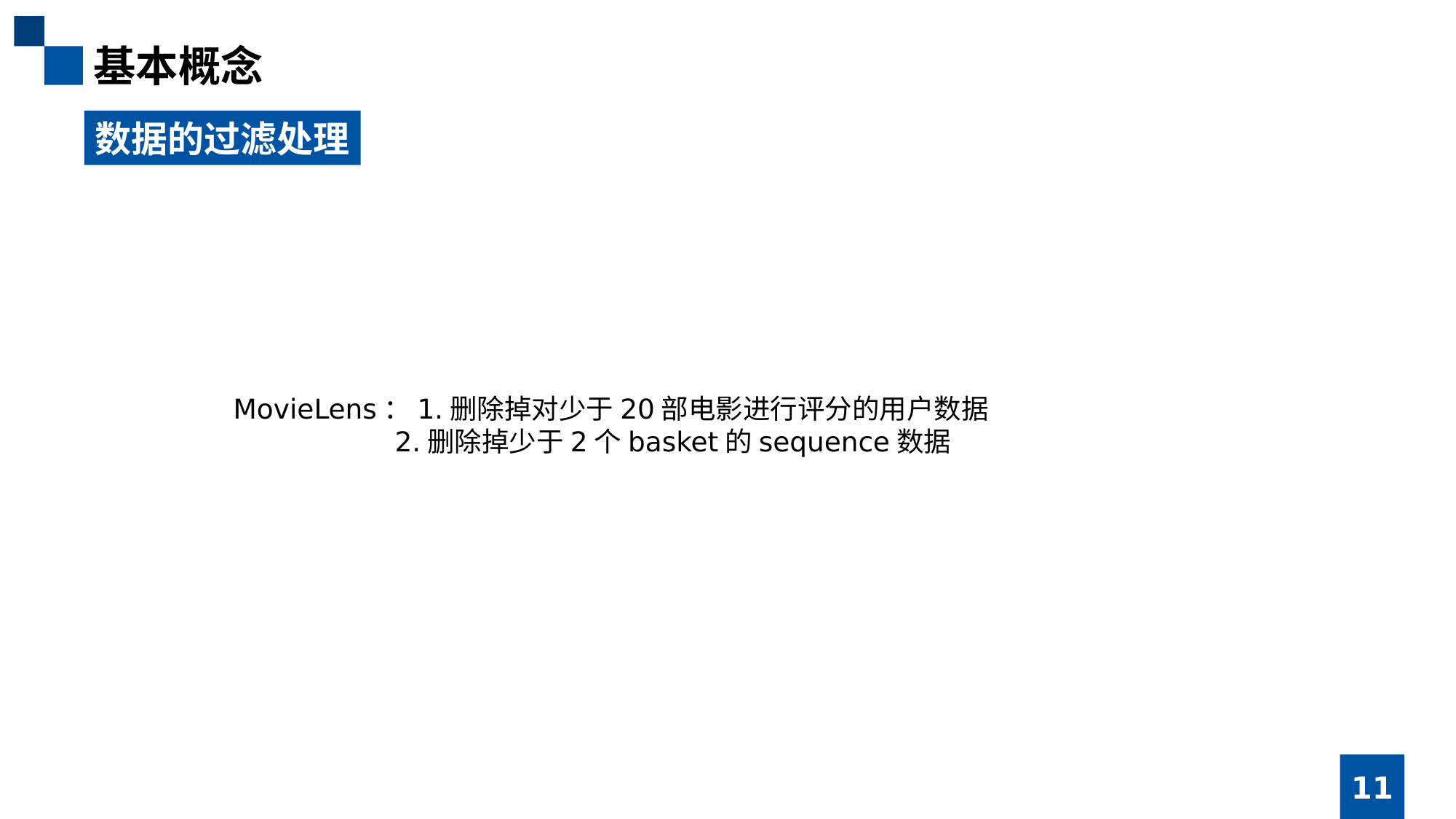

基本概念
数据的过滤处理
MovieLens：1.删除掉对少于20部电影进行评分的用户数据
	      2.删除掉少于2个basket的sequence数据
11